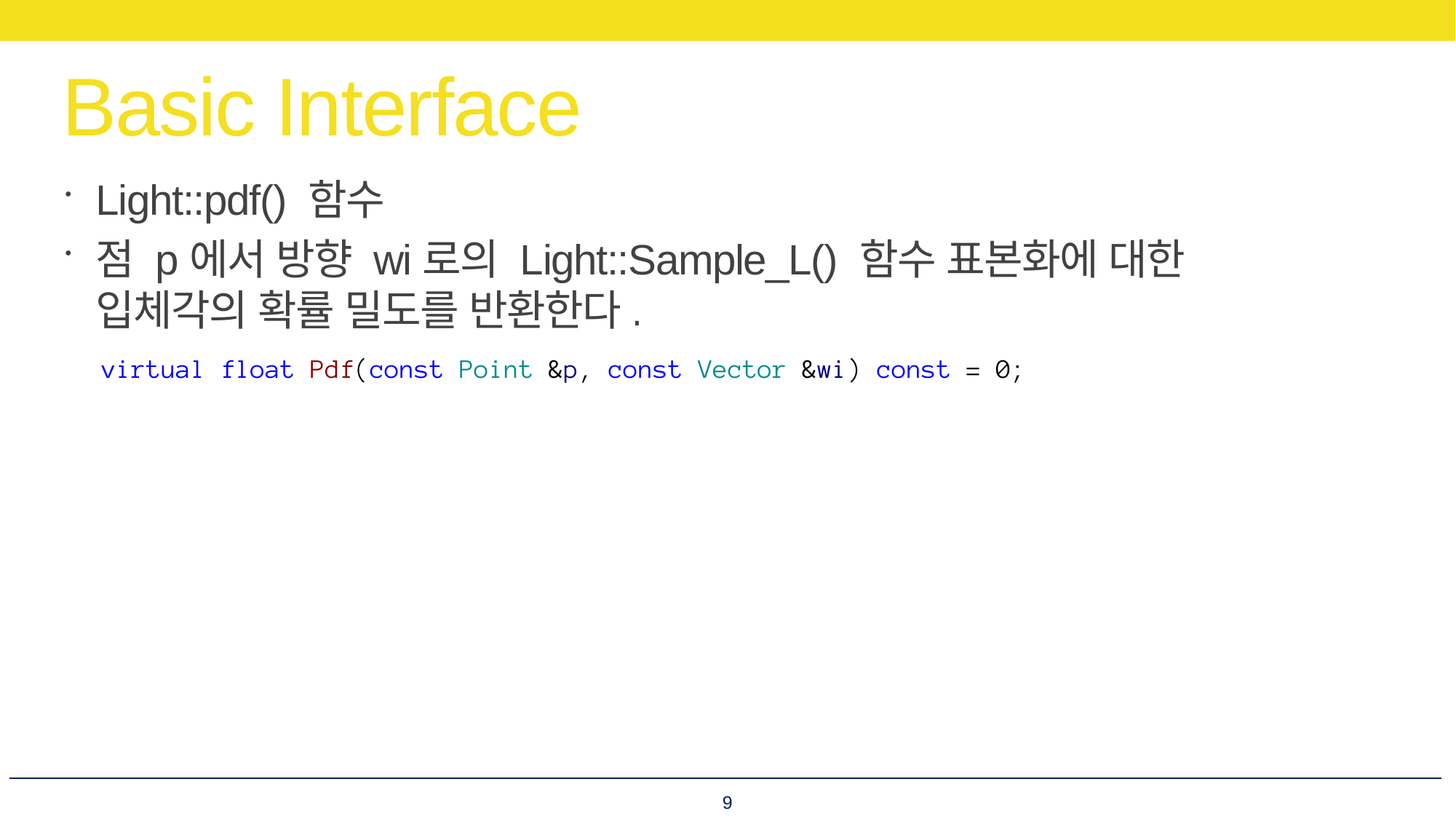

# Basic Interface
Light::pdf() 함수
점 p에서 방향 wi로의 Light::Sample_L() 함수 표본화에 대한
입체각의 확률 밀도를 반환한다.
virtual float Pdf(const Point &p, const Vector &wi) const = 0;
9